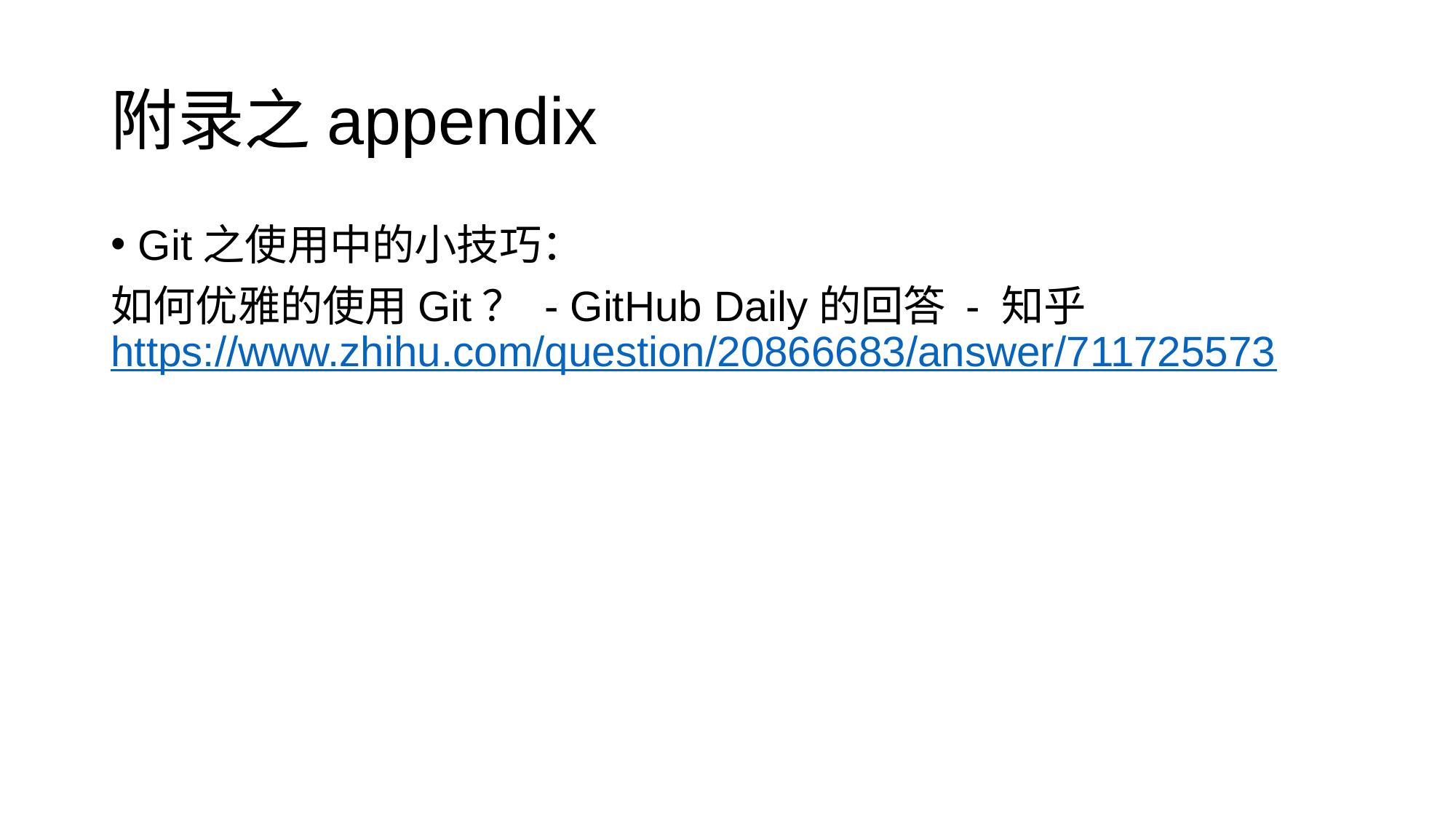

# 附录之appendix
Git之使用中的小技巧：
如何优雅的使用Git？ - GitHub Daily的回答 - 知乎 https://www.zhihu.com/question/20866683/answer/711725573